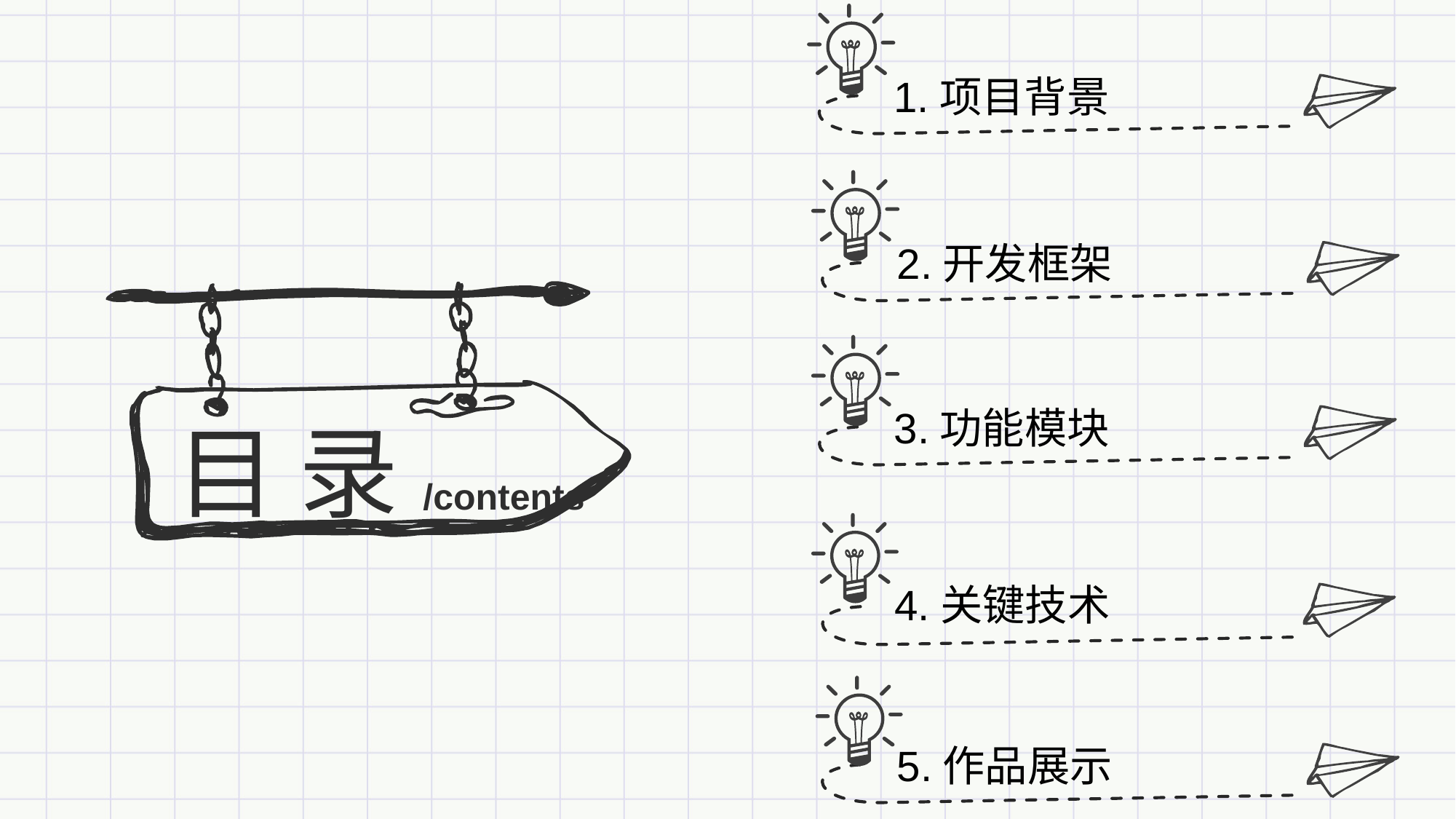

1.项目背景

2.开发框架

3.功能模块
目 录/contents

4.关键技术

5.作品展示